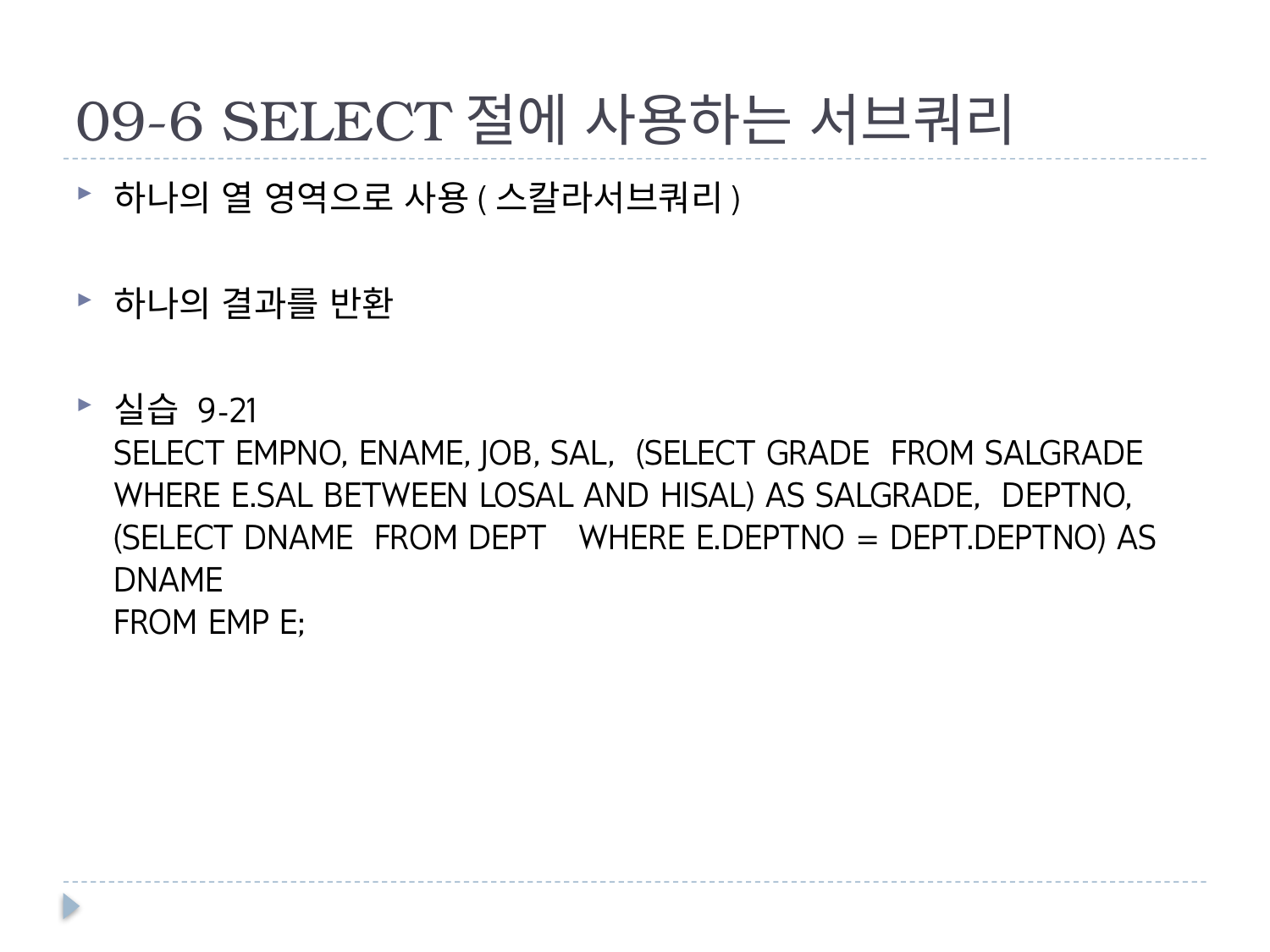

# 09-6 SELECT절에 사용하는 서브쿼리
하나의 열 영역으로 사용(스칼라서브쿼리)

하나의 결과를 반환

실습 9-21
SELECT EMPNO, ENAME, JOB, SAL,  (SELECT GRADE  FROM SALGRADE WHERE E.SAL BETWEEN LOSAL AND HISAL) AS SALGRADE,  DEPTNO,  (SELECT DNAME  FROM DEPT   WHERE E.DEPTNO = DEPT.DEPTNO) AS DNAME
FROM EMP E;